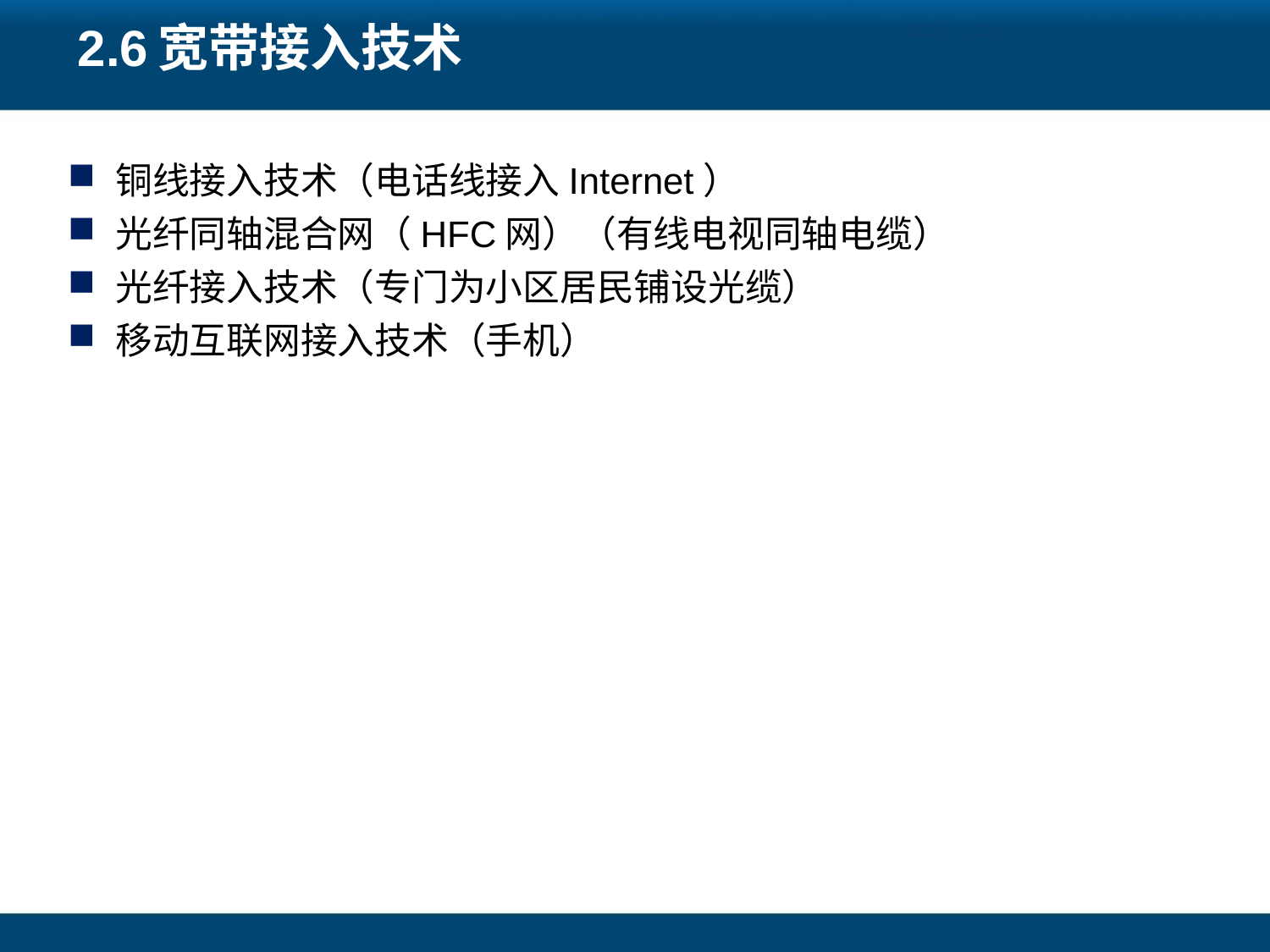

# 2.6宽带接入技术
铜线接入技术（电话线接入Internet）
光纤同轴混合网（HFC网）（有线电视同轴电缆）
光纤接入技术（专门为小区居民铺设光缆）
移动互联网接入技术（手机）